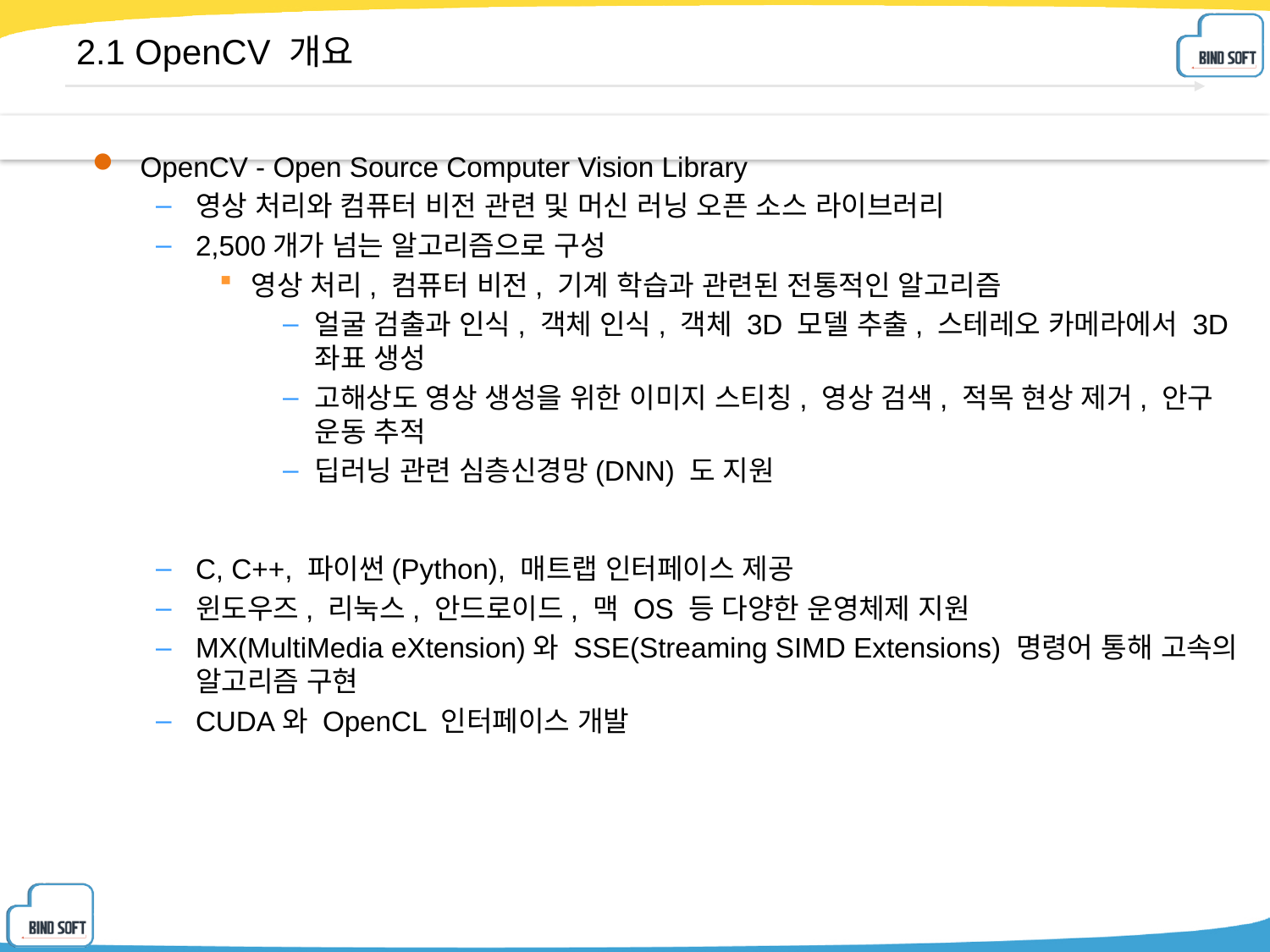

# 2.1 OpenCV 개요
OpenCV - Open Source Computer Vision Library
영상 처리와 컴퓨터 비전 관련 및 머신 러닝 오픈 소스 라이브러리
2,500개가 넘는 알고리즘으로 구성
영상 처리, 컴퓨터 비전, 기계 학습과 관련된 전통적인 알고리즘
얼굴 검출과 인식, 객체 인식, 객체 3D 모델 추출, 스테레오 카메라에서 3D 좌표 생성
고해상도 영상 생성을 위한 이미지 스티칭, 영상 검색, 적목 현상 제거, 안구 운동 추적
딥러닝 관련 심층신경망(DNN) 도 지원

C, C++, 파이썬(Python), 매트랩 인터페이스 제공
윈도우즈, 리눅스, 안드로이드, 맥 OS 등 다양한 운영체제 지원
MX(MultiMedia eXtension)와 SSE(Streaming SIMD Extensions) 명령어 통해 고속의 알고리즘 구현
CUDA와 OpenCL 인터페이스 개발